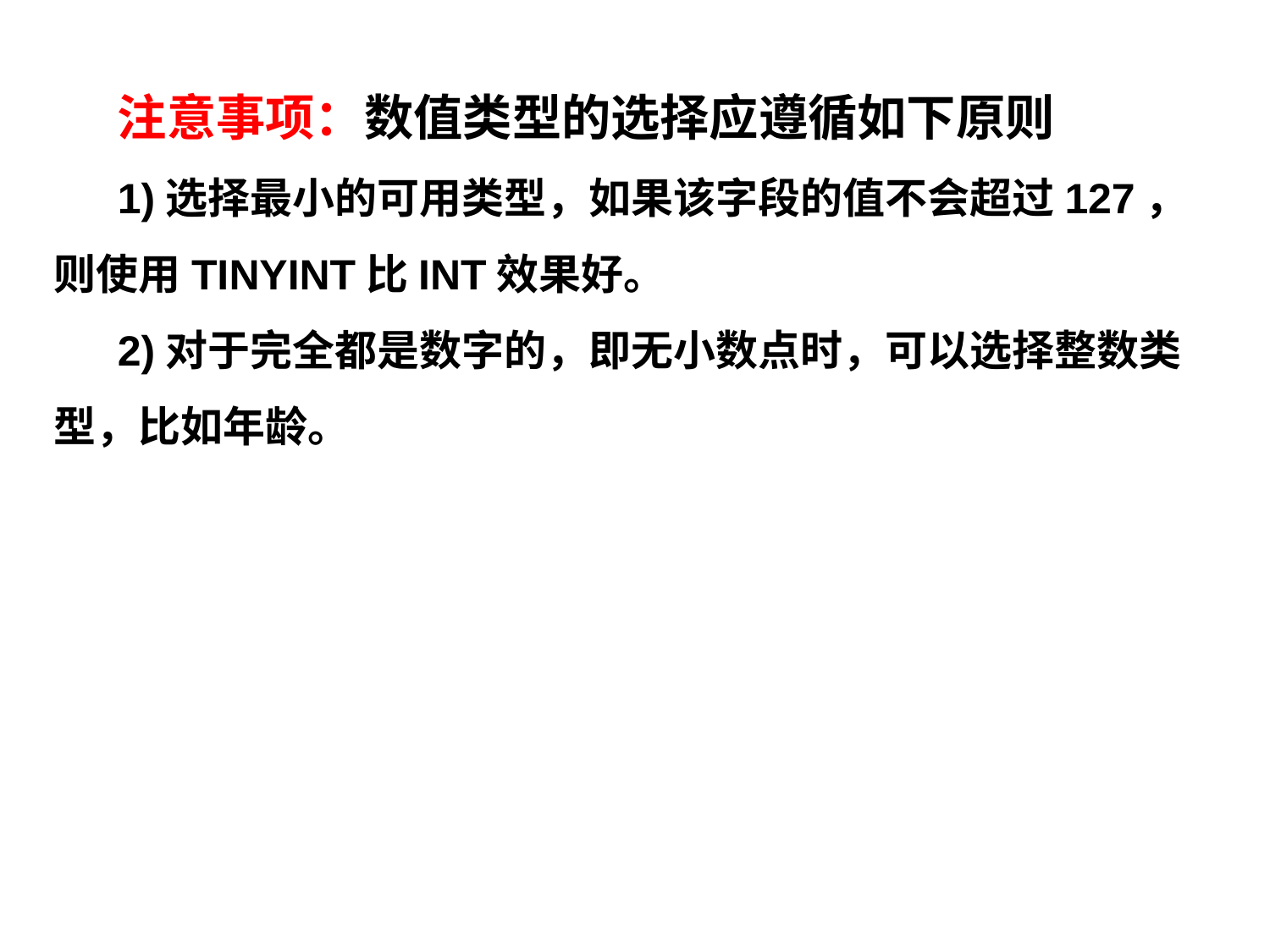

注意事项：数值类型的选择应遵循如下原则
1)选择最小的可用类型，如果该字段的值不会超过127，则使用TINYINT比INT效果好。
2)对于完全都是数字的，即无小数点时，可以选择整数类型，比如年龄。